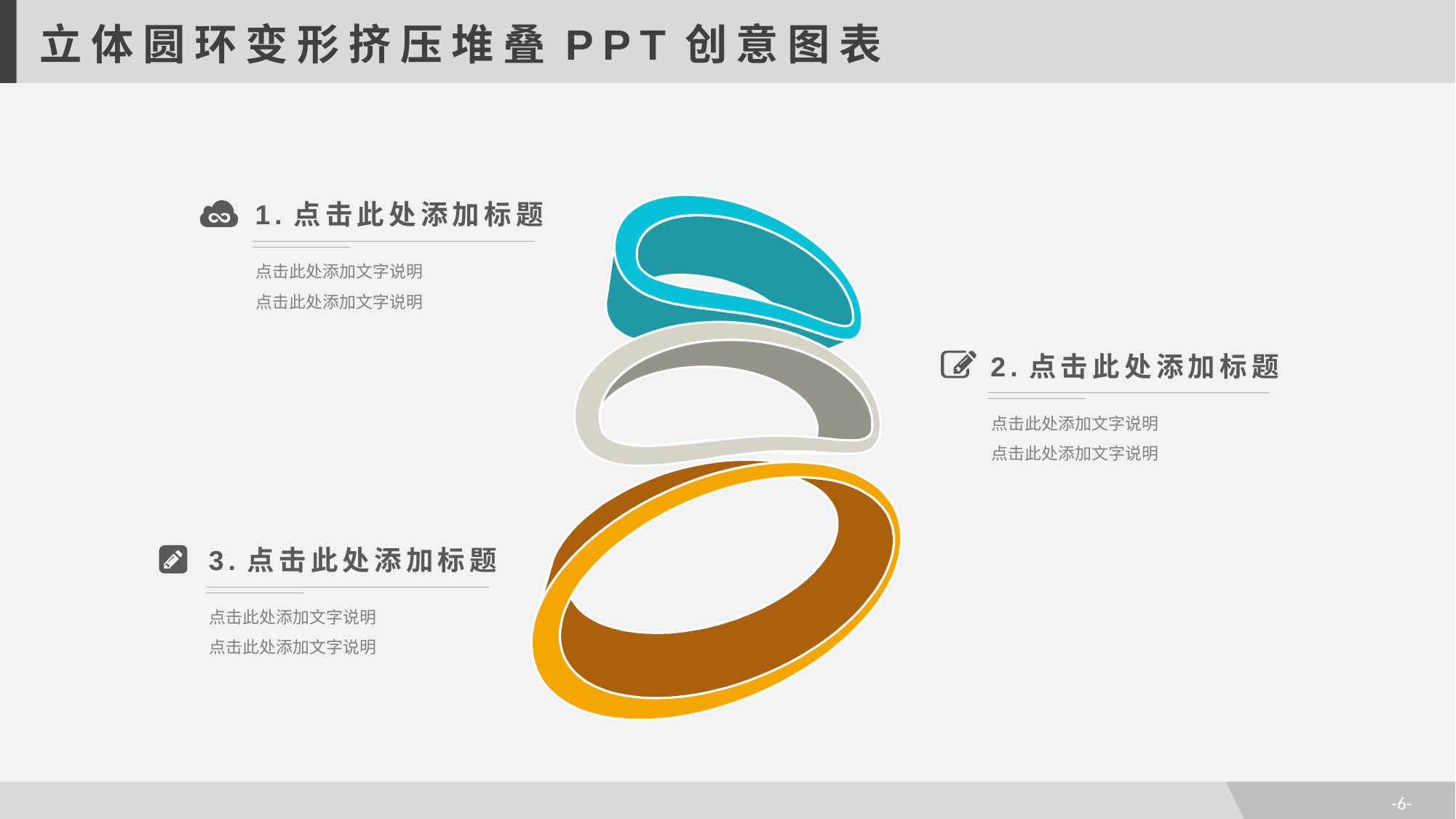

立体圆环变形挤压堆叠PPT创意图表
1.点击此处添加标题

点击此处添加文字说明
点击此处添加文字说明

2.点击此处添加标题

点击此处添加文字说明
点击此处添加文字说明
3.点击此处添加标题

点击此处添加文字说明
点击此处添加文字说明
-6-